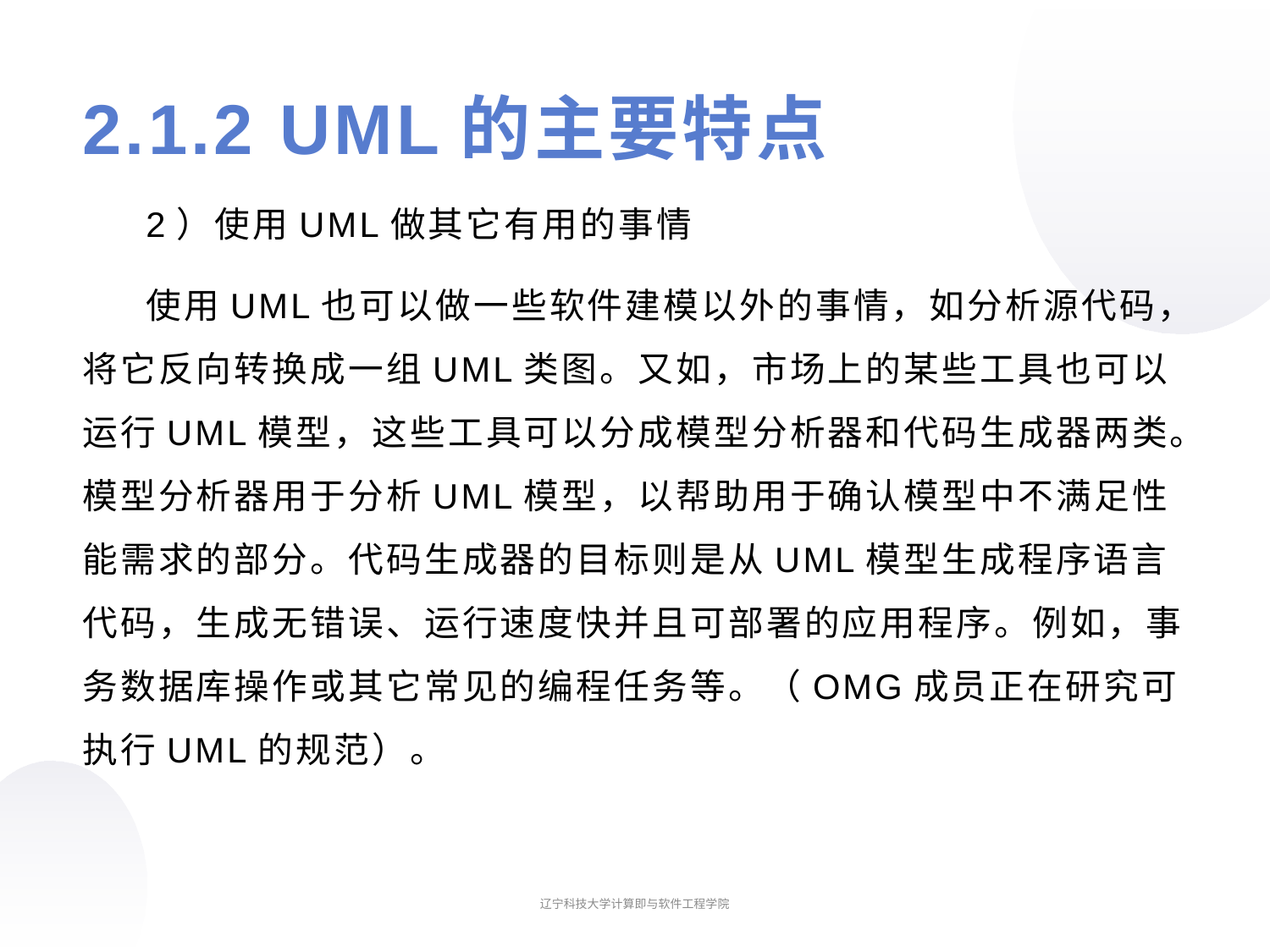

# 2.1.2 UML的主要特点
2）使用UML做其它有用的事情
使用UML也可以做一些软件建模以外的事情，如分析源代码，将它反向转换成一组UML类图。又如，市场上的某些工具也可以运行UML模型，这些工具可以分成模型分析器和代码生成器两类。模型分析器用于分析UML模型，以帮助用于确认模型中不满足性能需求的部分。代码生成器的目标则是从UML模型生成程序语言代码，生成无错误、运行速度快并且可部署的应用程序。例如，事务数据库操作或其它常见的编程任务等。（OMG成员正在研究可执行UML的规范）。

辽宁科技大学计算即与软件工程学院
15